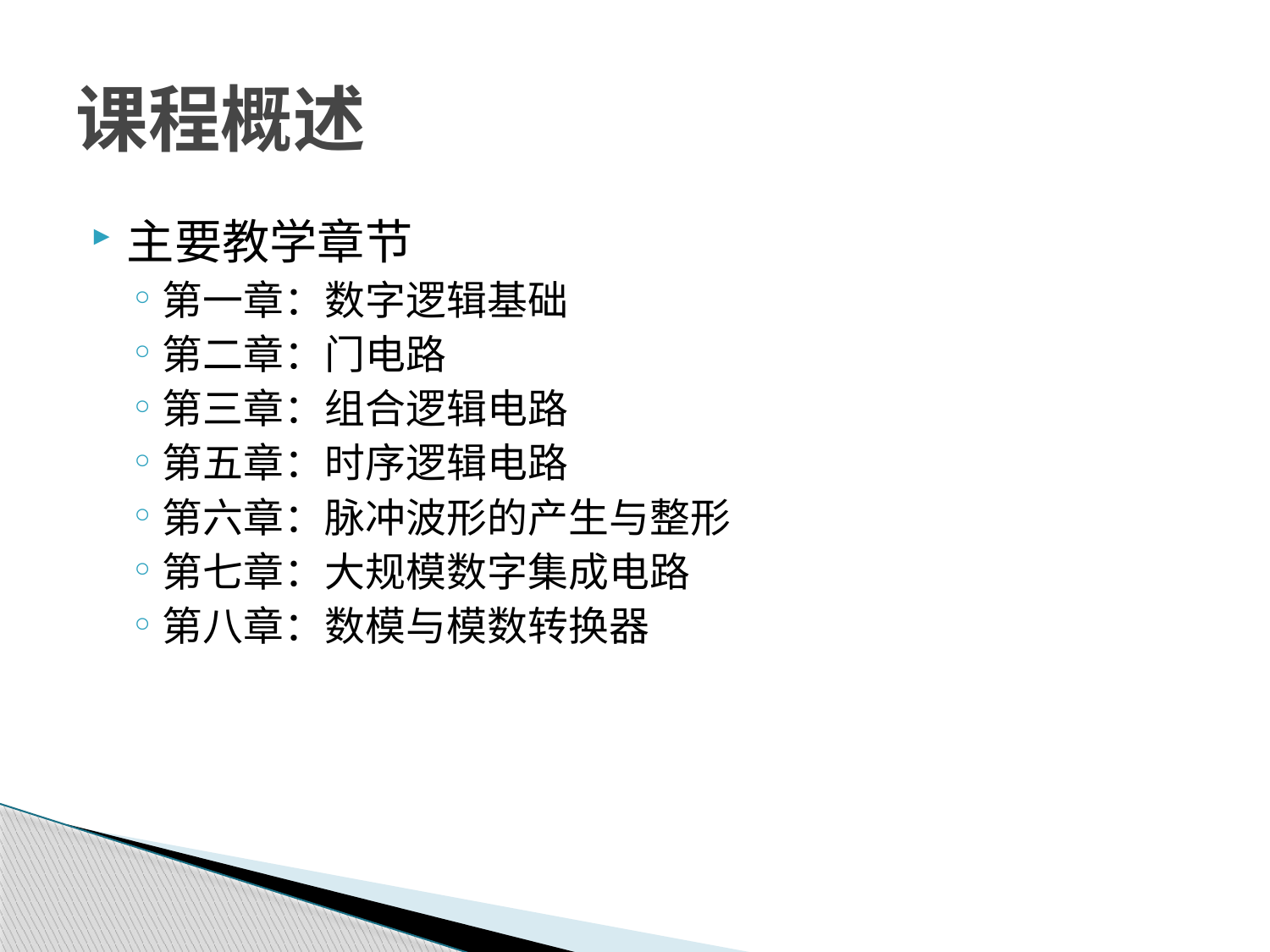

# 课程概述
主要教学章节
第一章：数字逻辑基础
第二章：门电路
第三章：组合逻辑电路
第五章：时序逻辑电路
第六章：脉冲波形的产生与整形
第七章：大规模数字集成电路
第八章：数模与模数转换器